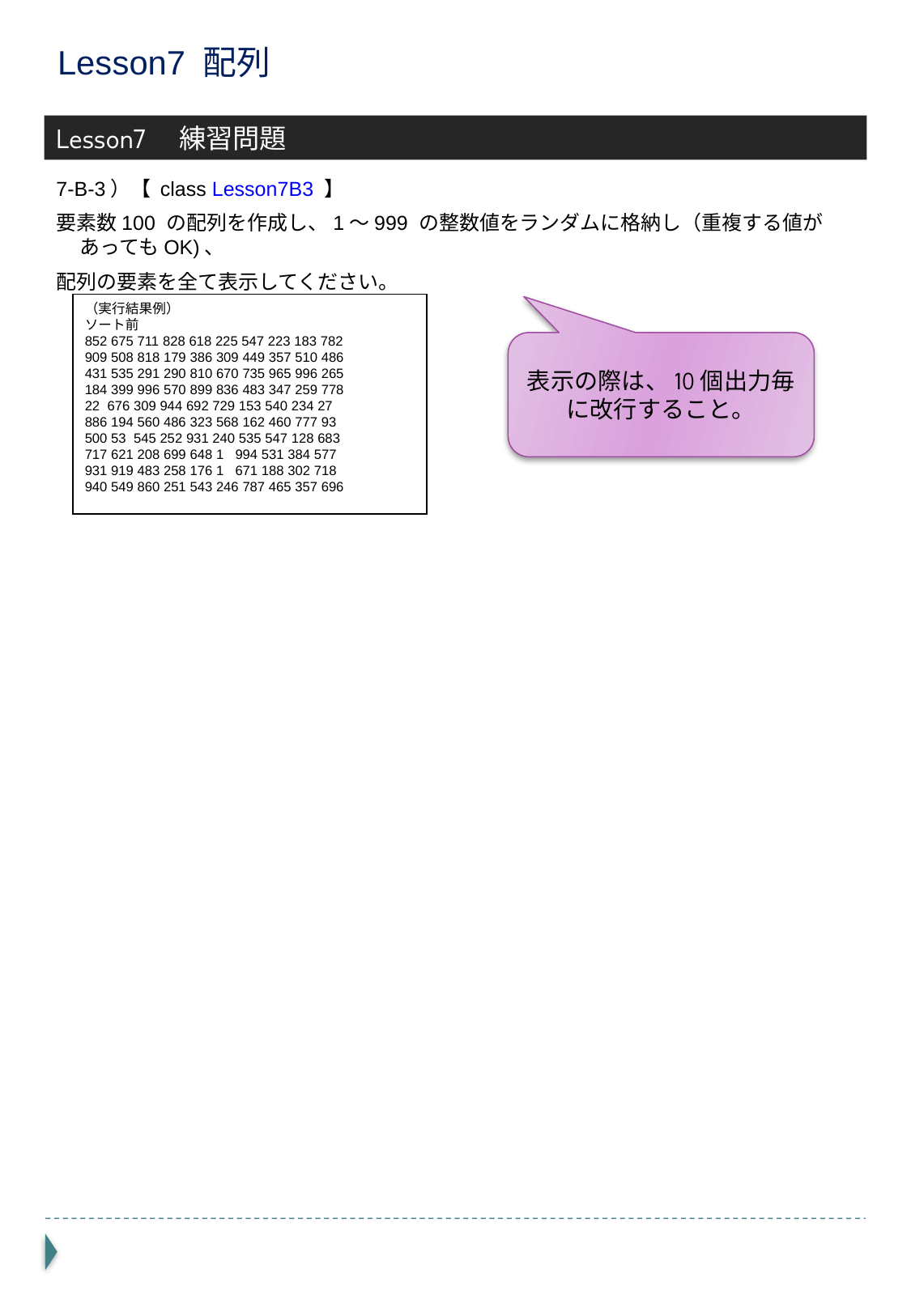

# Lesson7 配列
Lesson7　練習問題
7-B-3）【 class Lesson7B3 】
要素数100 の配列を作成し、1～999 の整数値をランダムに格納し（重複する値があってもOK)、
配列の要素を全て表示してください。

（実行結果例）
ソート前
852 675 711 828 618 225 547 223 183 782
909 508 818 179 386 309 449 357 510 486
431 535 291 290 810 670 735 965 996 265
184 399 996 570 899 836 483 347 259 778
22  676 309 944 692 729 153 540 234 27
886 194 560 486 323 568 162 460 777 93
500 53  545 252 931 240 535 547 128 683
717 621 208 699 648 1   994 531 384 577
931 919 483 258 176 1   671 188 302 718
940 549 860 251 543 246 787 465 357 696
表示の際は、10個出力毎に改行すること。